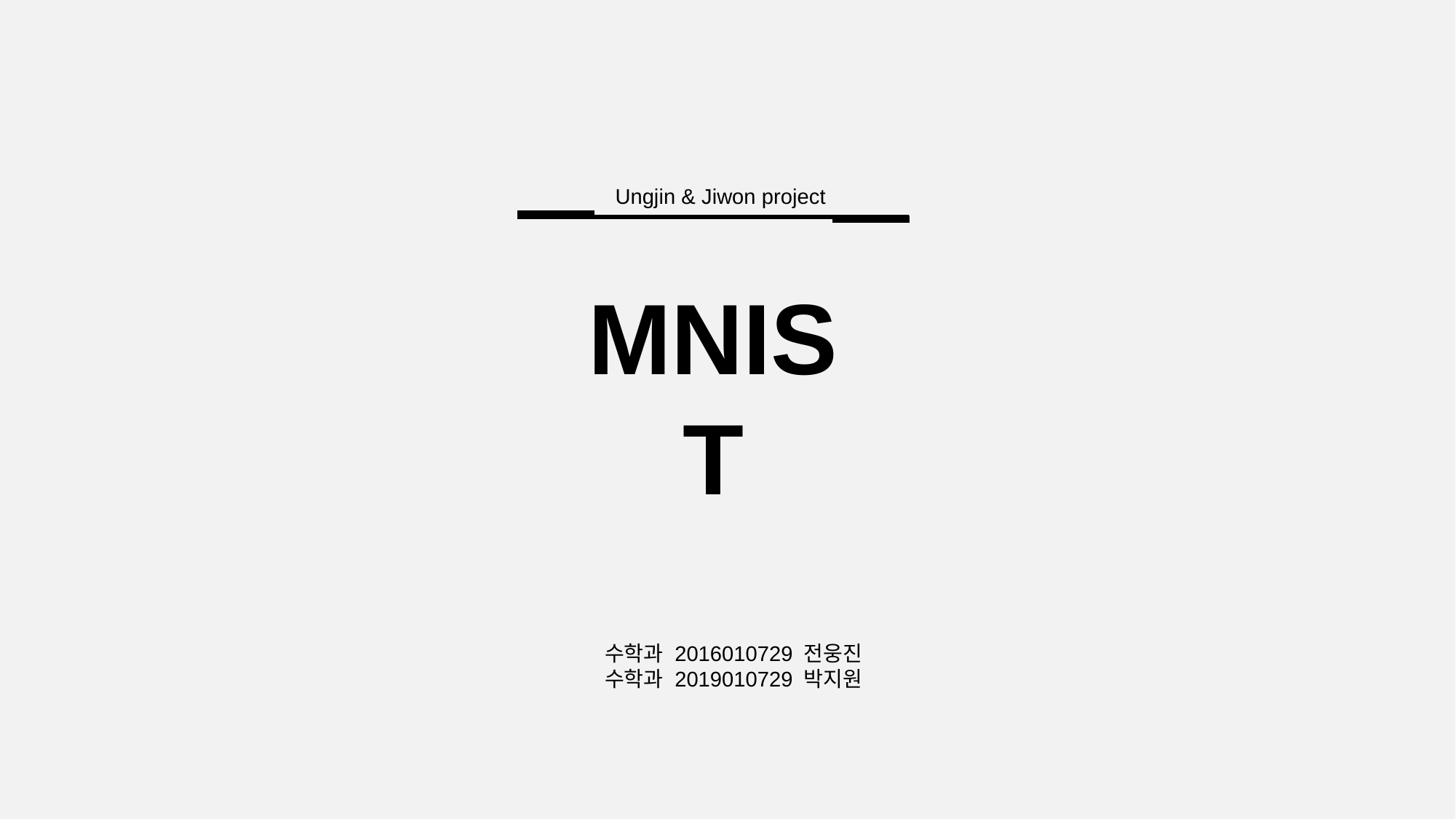

Ungjin & Jiwon project

MNIST
수학과 2016010729 전웅진
수학과 2019010729 박지원